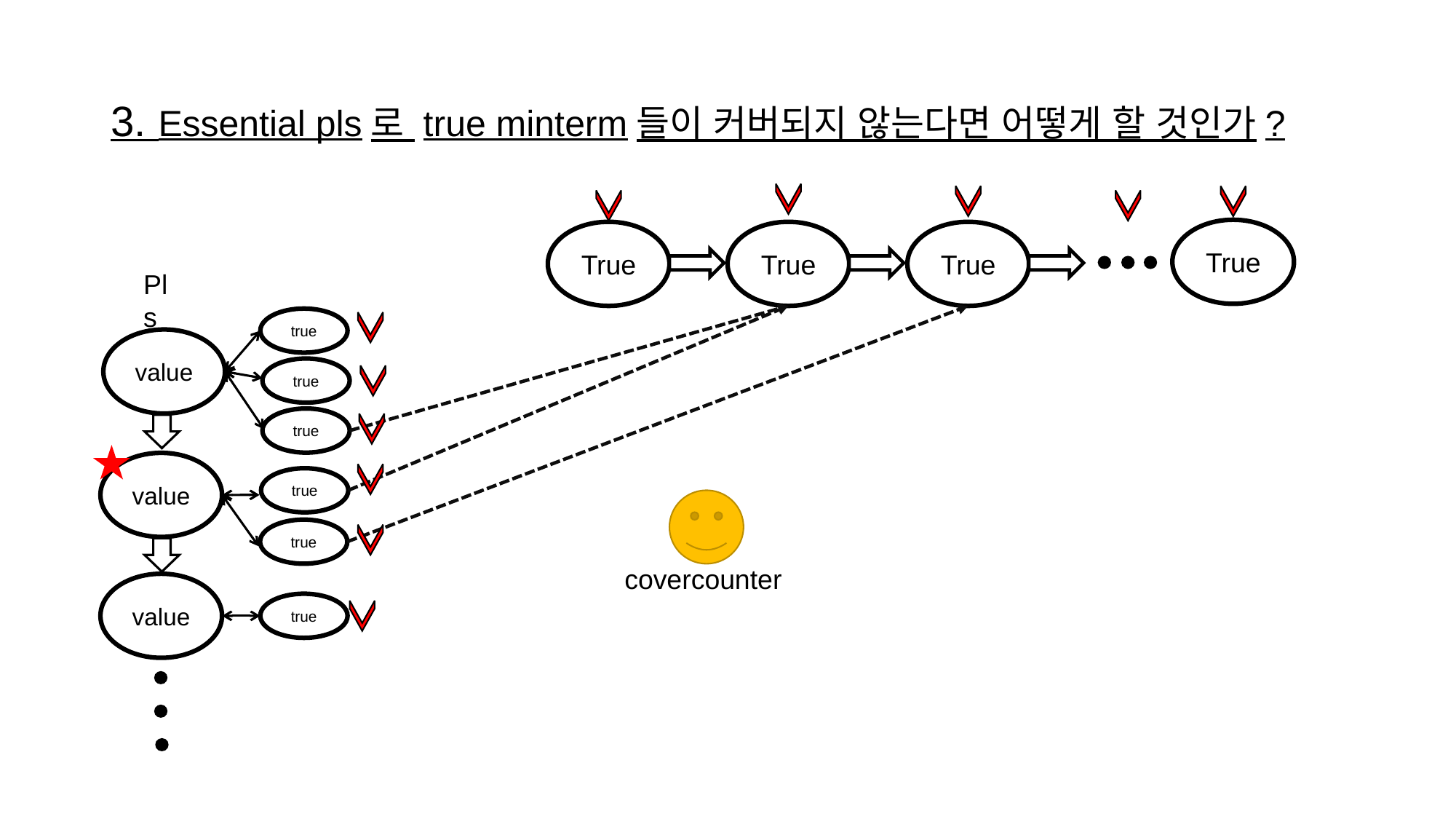

# 3. Essential pls로 true minterm들이 커버되지 않는다면 어떻게 할 것인가?

True
True
True
True

Pls
true

value
true

true

value

true

true

covercounter
value
true